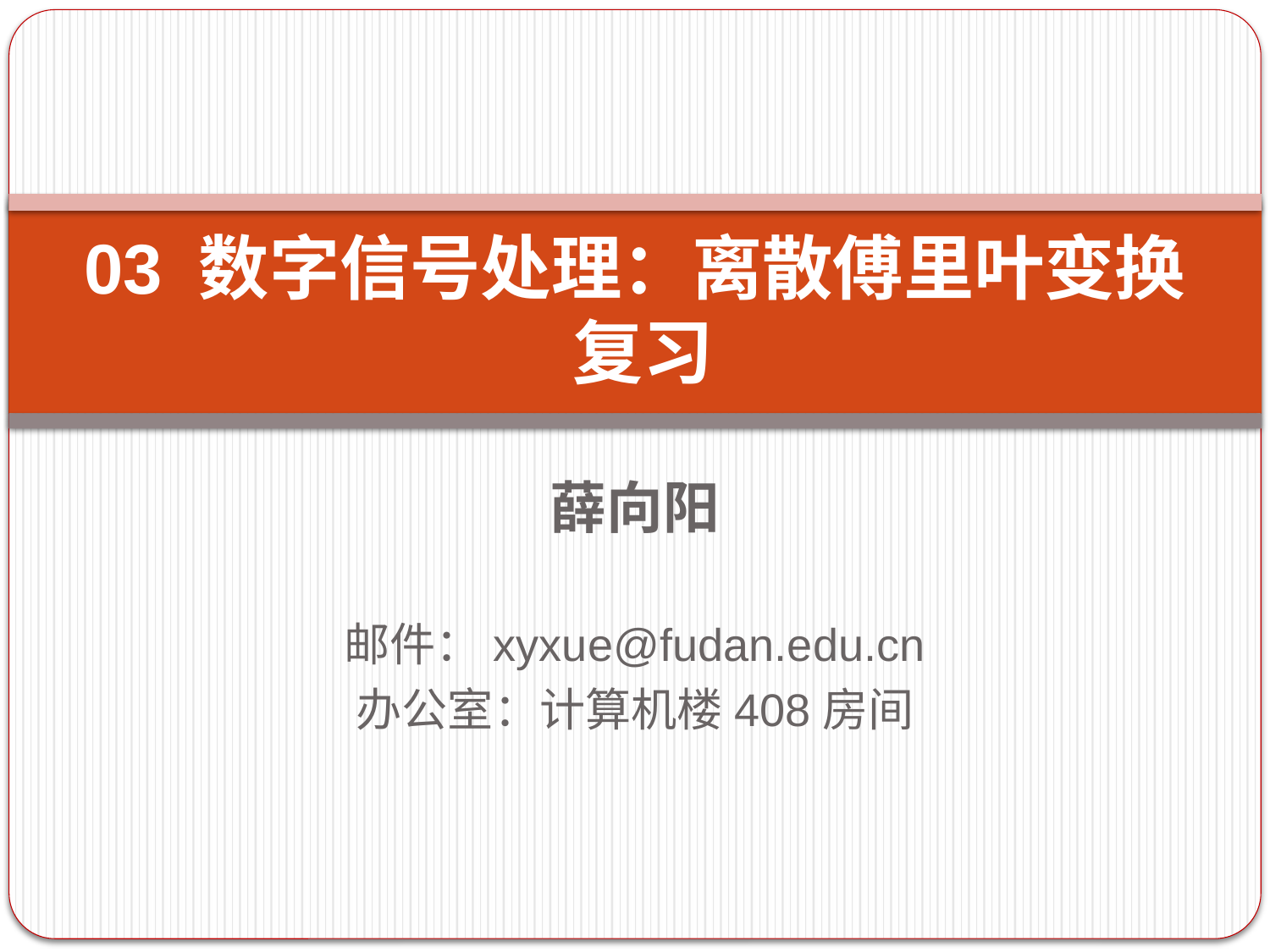

# 03 数字信号处理：离散傅里叶变换  复习
薛向阳

邮件：xyxue@fudan.edu.cn
办公室：计算机楼408房间